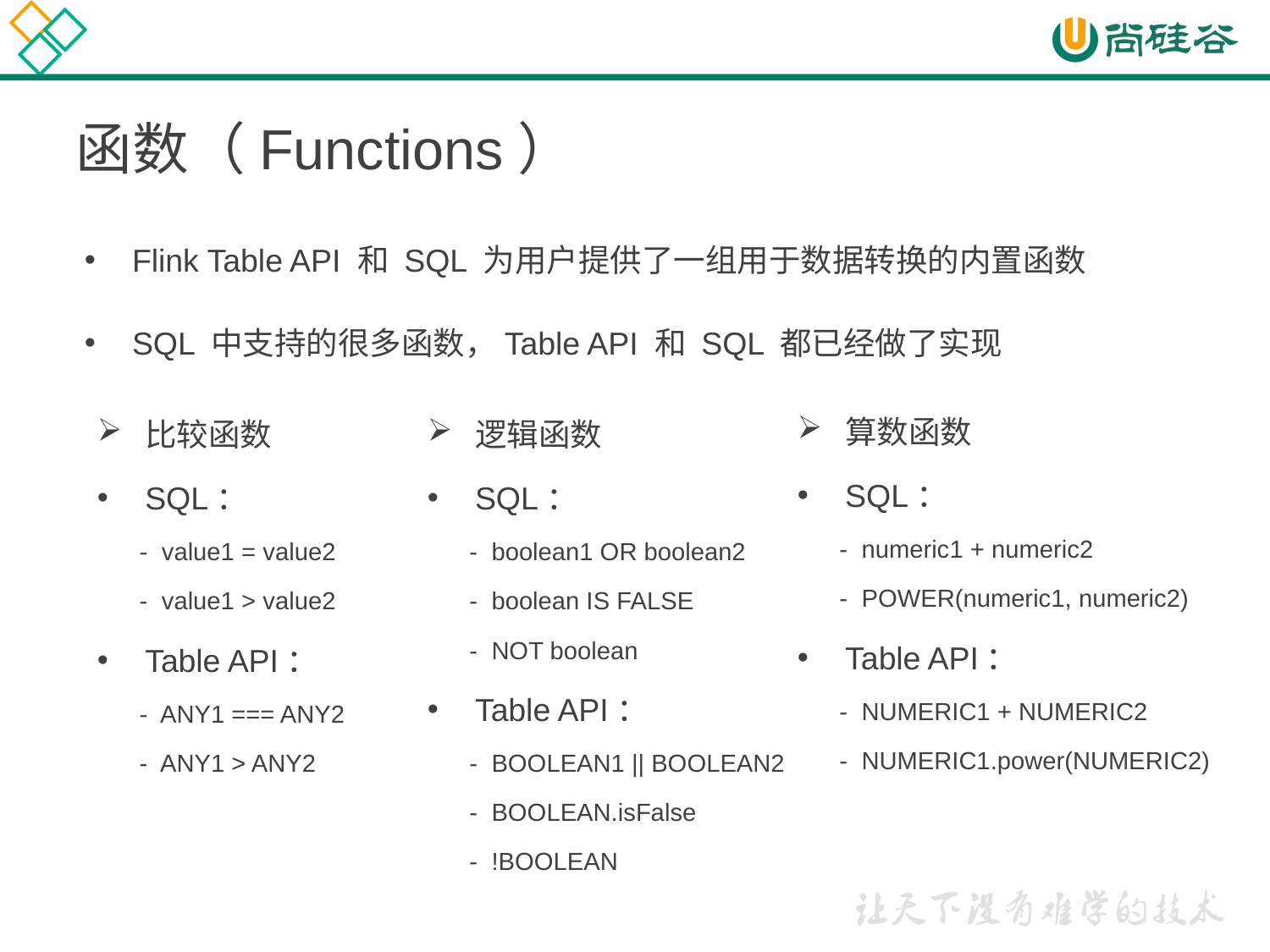

函数（Functions）
Flink Table API 和 SQL 为用户提供了一组用于数据转换的内置函数
SQL 中支持的很多函数，Table API 和 SQL 都已经做了实现
算数函数
SQL：
      -  numeric1 + numeric2
      -  POWER(numeric1, numeric2)
Table API：
      -  NUMERIC1 + NUMERIC2
      -  NUMERIC1.power(NUMERIC2)
比较函数
SQL：
      -  value1 = value2
      -  value1 > value2
Table API：
      -  ANY1 === ANY2
      -  ANY1 > ANY2
逻辑函数
SQL：
      -  boolean1 OR boolean2
      -  boolean IS FALSE
      -  NOT boolean
Table API：
      -  BOOLEAN1 || BOOLEAN2
      -  BOOLEAN.isFalse
      -  !BOOLEAN